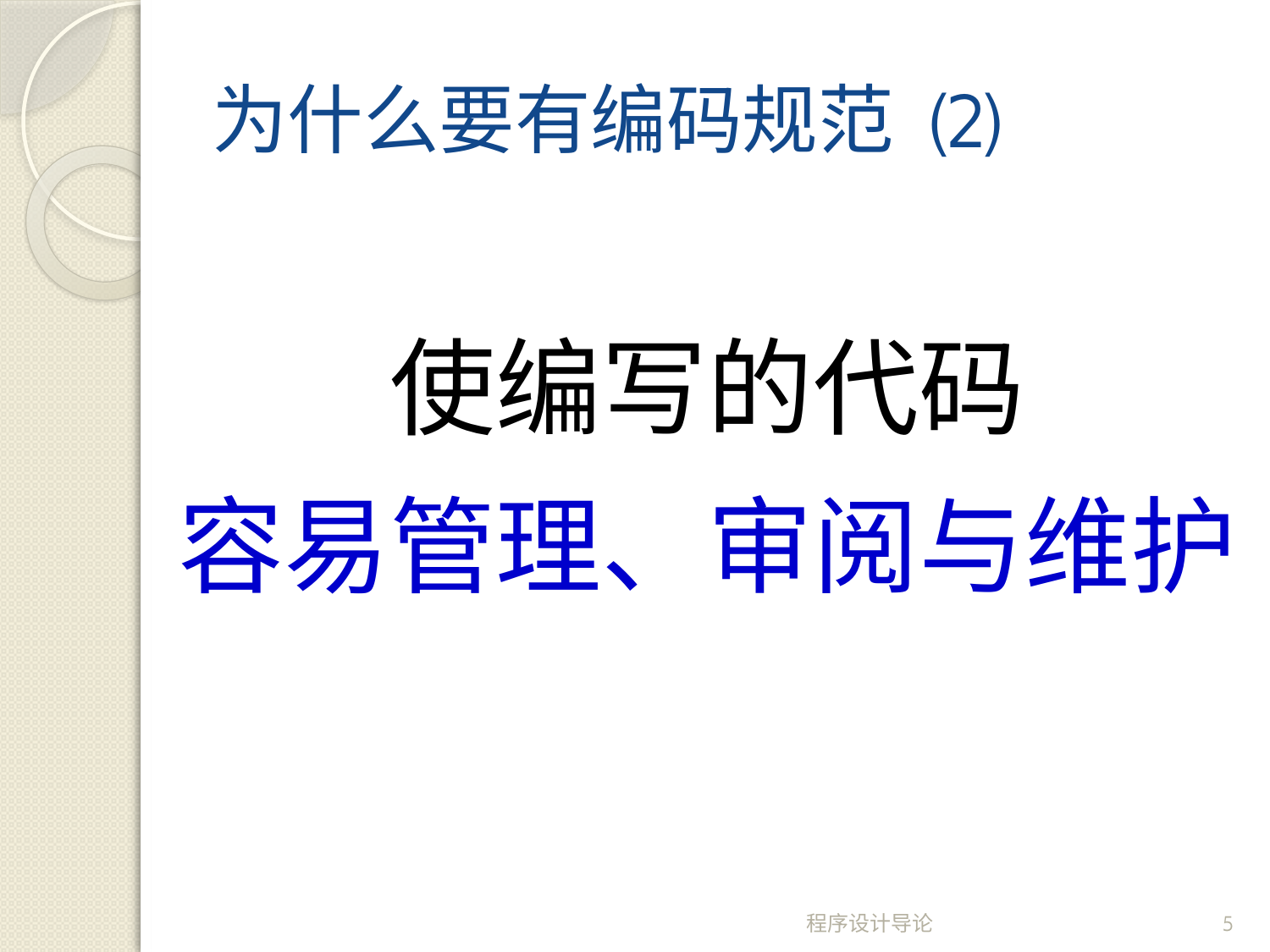

# 为什么要有编码规范 (2)
使编写的代码
容易管理、审阅与维护
程序设计导论
5